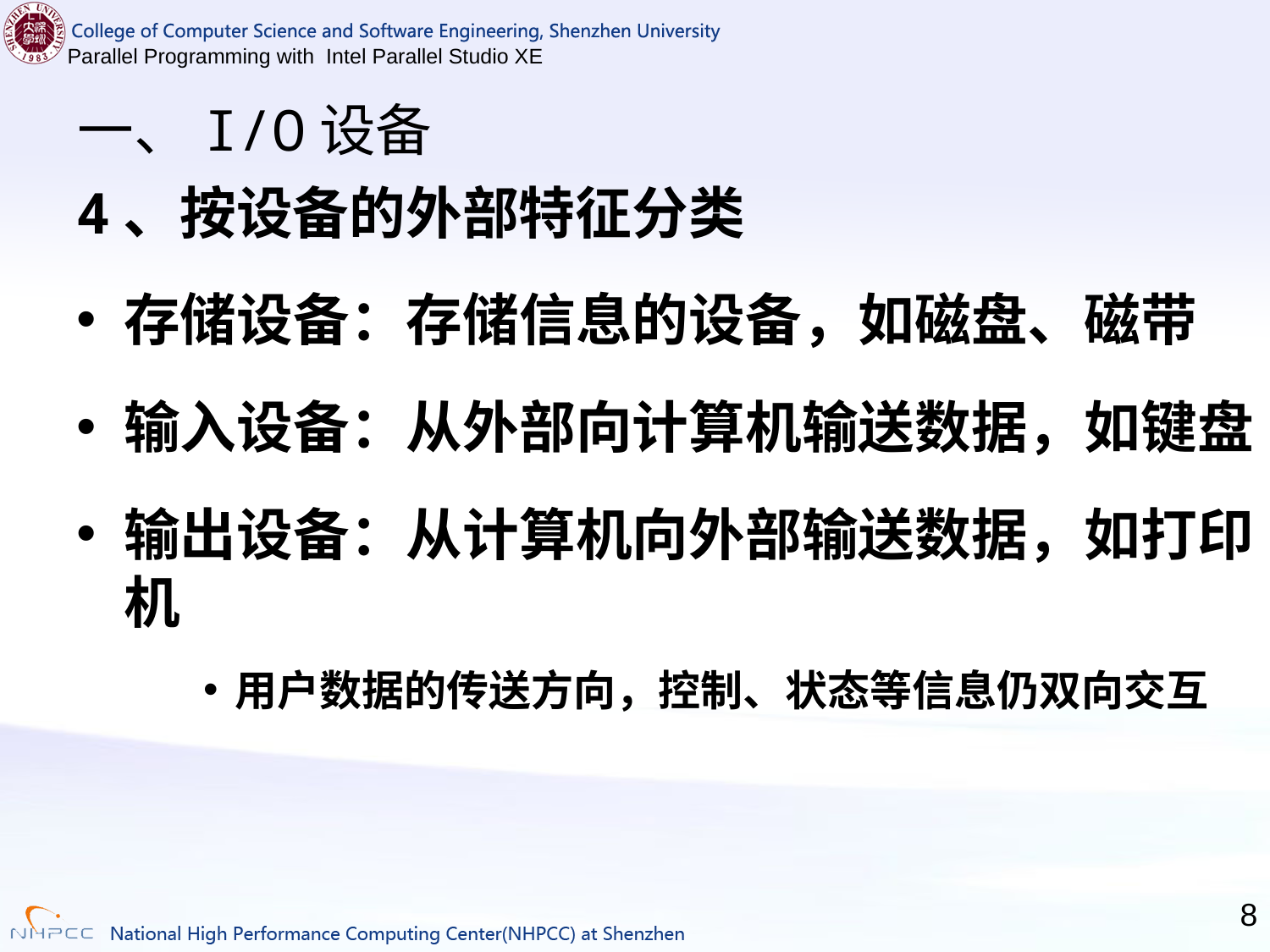

# 一、I/O设备
4、按设备的外部特征分类
存储设备：存储信息的设备，如磁盘、磁带
输入设备：从外部向计算机输送数据，如键盘
输出设备：从计算机向外部输送数据，如打印机
用户数据的传送方向，控制、状态等信息仍双向交互
8